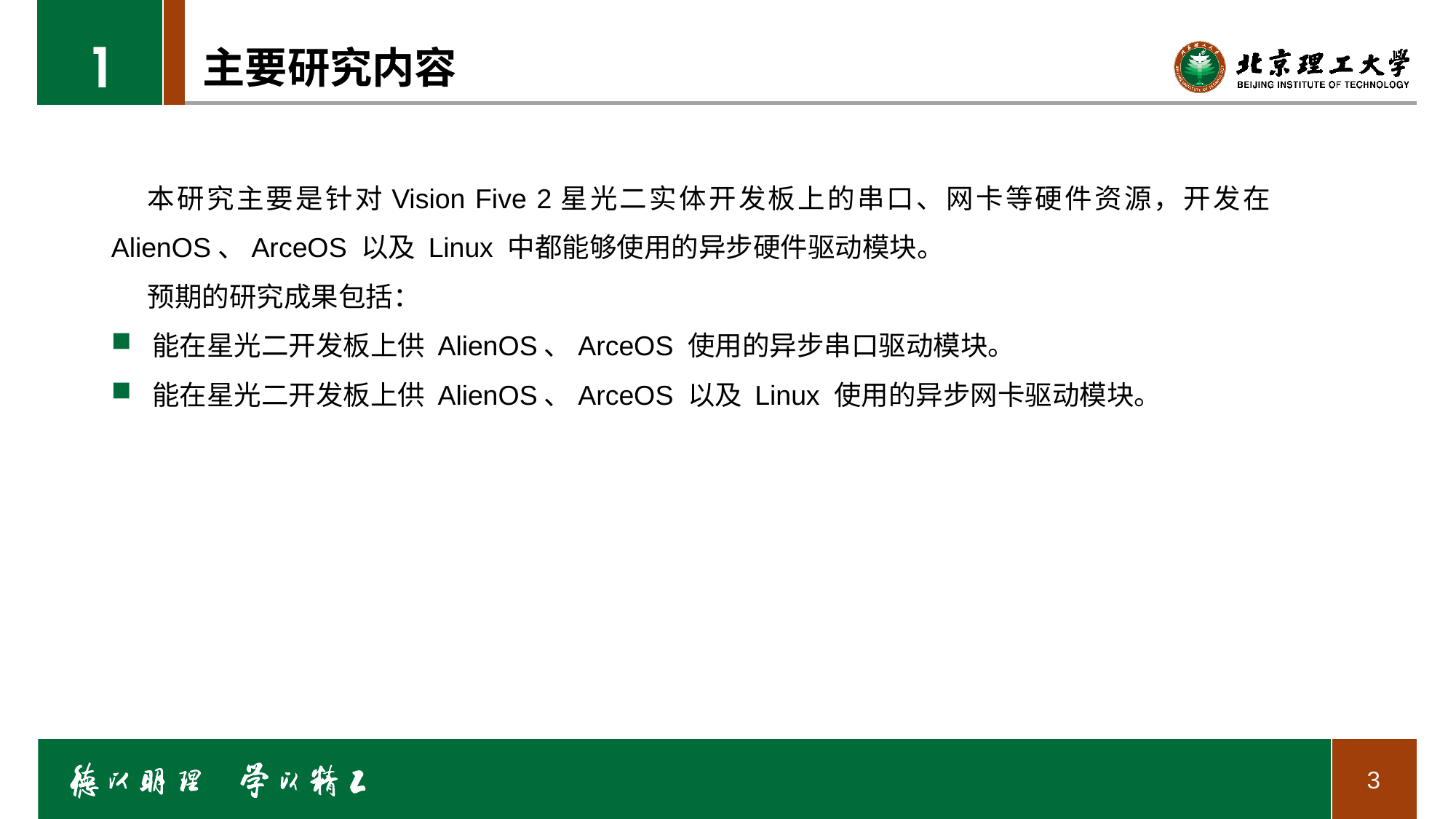

1
# 主要研究内容
本研究主要是针对Vision Five 2星光二实体开发板上的串口、网卡等硬件资源，开发在 AlienOS、ArceOS 以及 Linux 中都能够使用的异步硬件驱动模块。
预期的研究成果包括：
能在星光二开发板上供 AlienOS、ArceOS 使用的异步串口驱动模块。
能在星光二开发板上供 AlienOS、ArceOS 以及 Linux 使用的异步网卡驱动模块。